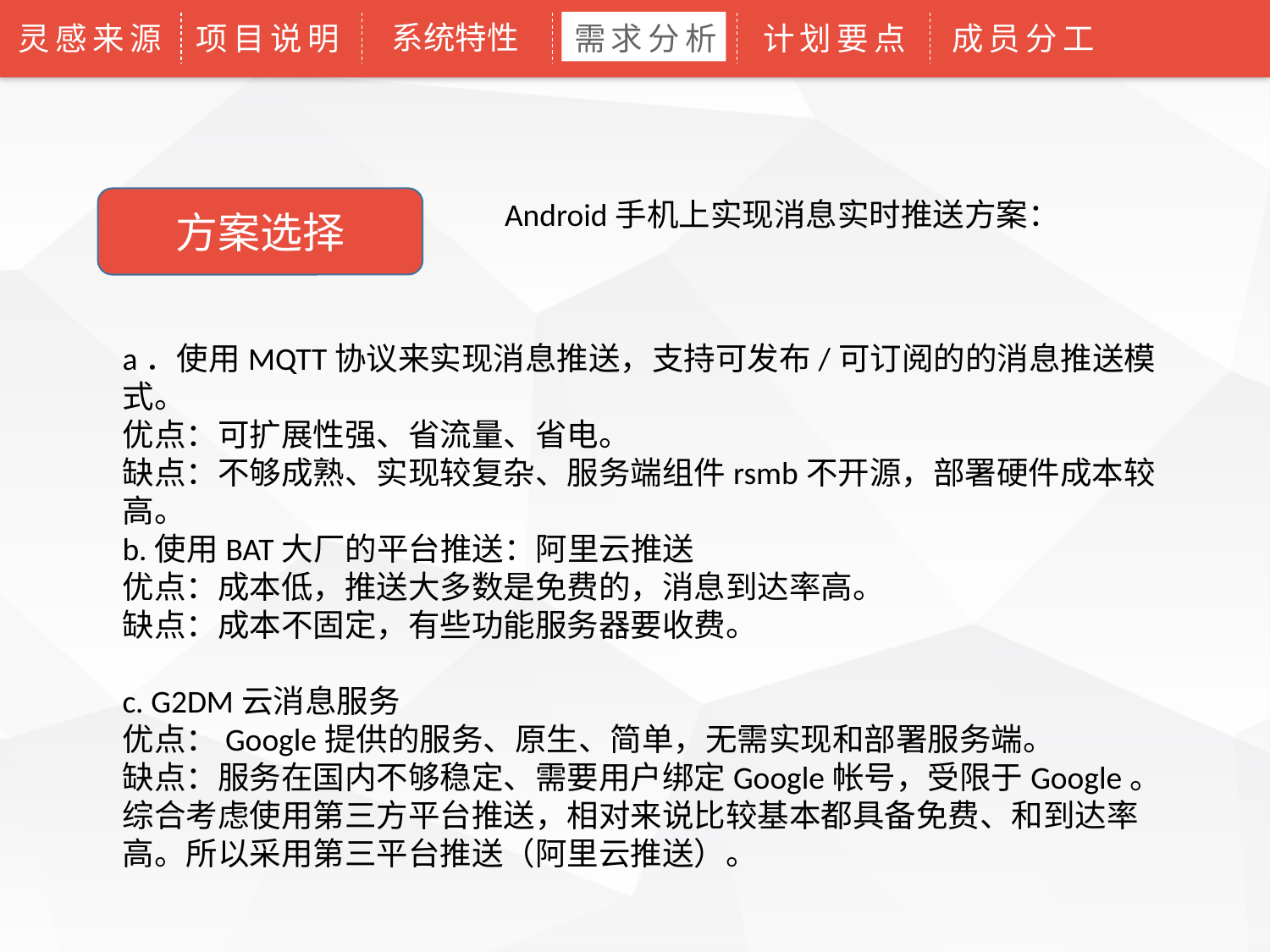

系统特性

灵感来源
项目说明
需求分析
计划要点
成员分工
方案选择
Android手机上实现消息实时推送方案：
a．使用MQTT协议来实现消息推送，支持可发布/可订阅的的消息推送模式。
优点：可扩展性强、省流量、省电。
缺点：不够成熟、实现较复杂、服务端组件rsmb不开源，部署硬件成本较高。
b.使用BAT大厂的平台推送：阿里云推送
优点：成本低，推送大多数是免费的，消息到达率高。
缺点：成本不固定，有些功能服务器要收费。

c. G2DM云消息服务
优点：Google提供的服务、原生、简单，无需实现和部署服务端。
缺点：服务在国内不够稳定、需要用户绑定Google帐号，受限于Google。
综合考虑使用第三方平台推送，相对来说比较基本都具备免费、和到达率高。所以采用第三平台推送（阿里云推送）。